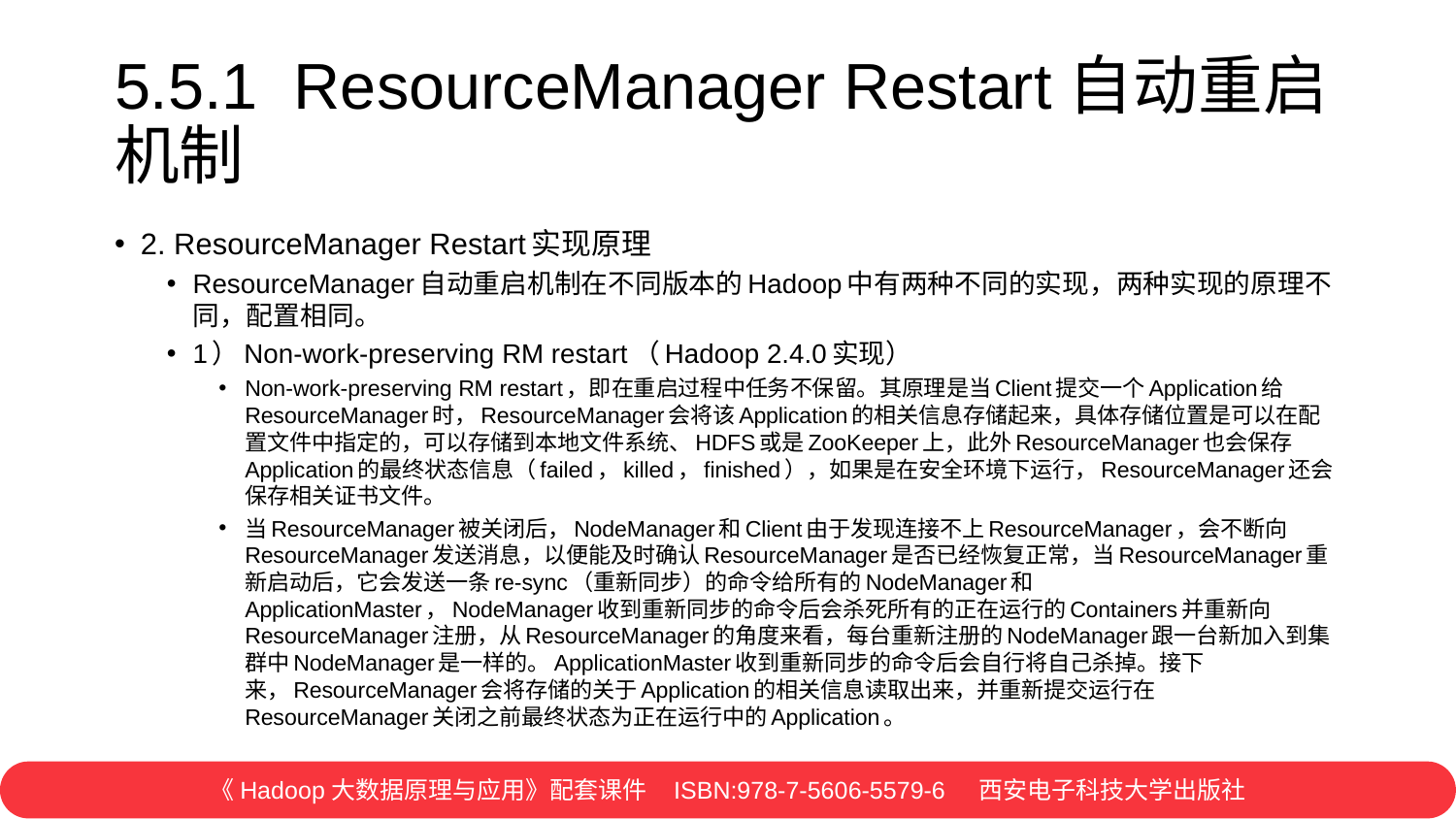

# 5.5.1  ResourceManager Restart自动重启机制
2. ResourceManager Restart实现原理
ResourceManager自动重启机制在不同版本的Hadoop中有两种不同的实现，两种实现的原理不同，配置相同。
1）Non-work-preserving RM restart（Hadoop 2.4.0实现）
Non-work-preserving RM restart，即在重启过程中任务不保留。其原理是当Client提交一个Application给ResourceManager时，ResourceManager会将该Application的相关信息存储起来，具体存储位置是可以在配置文件中指定的，可以存储到本地文件系统、HDFS或是ZooKeeper上，此外ResourceManager也会保存Application的最终状态信息（failed，killed，finished），如果是在安全环境下运行，ResourceManager还会保存相关证书文件。
当ResourceManager被关闭后，NodeManager和Client由于发现连接不上ResourceManager，会不断向ResourceManager发送消息，以便能及时确认ResourceManager是否已经恢复正常，当ResourceManager重新启动后，它会发送一条re-sync（重新同步）的命令给所有的NodeManager和ApplicationMaster，NodeManager收到重新同步的命令后会杀死所有的正在运行的Containers并重新向ResourceManager注册，从ResourceManager的角度来看，每台重新注册的NodeManager跟一台新加入到集群中NodeManager是一样的。ApplicationMaster收到重新同步的命令后会自行将自己杀掉。接下来，ResourceManager会将存储的关于Application的相关信息读取出来，并重新提交运行在ResourceManager关闭之前最终状态为正在运行中的Application。